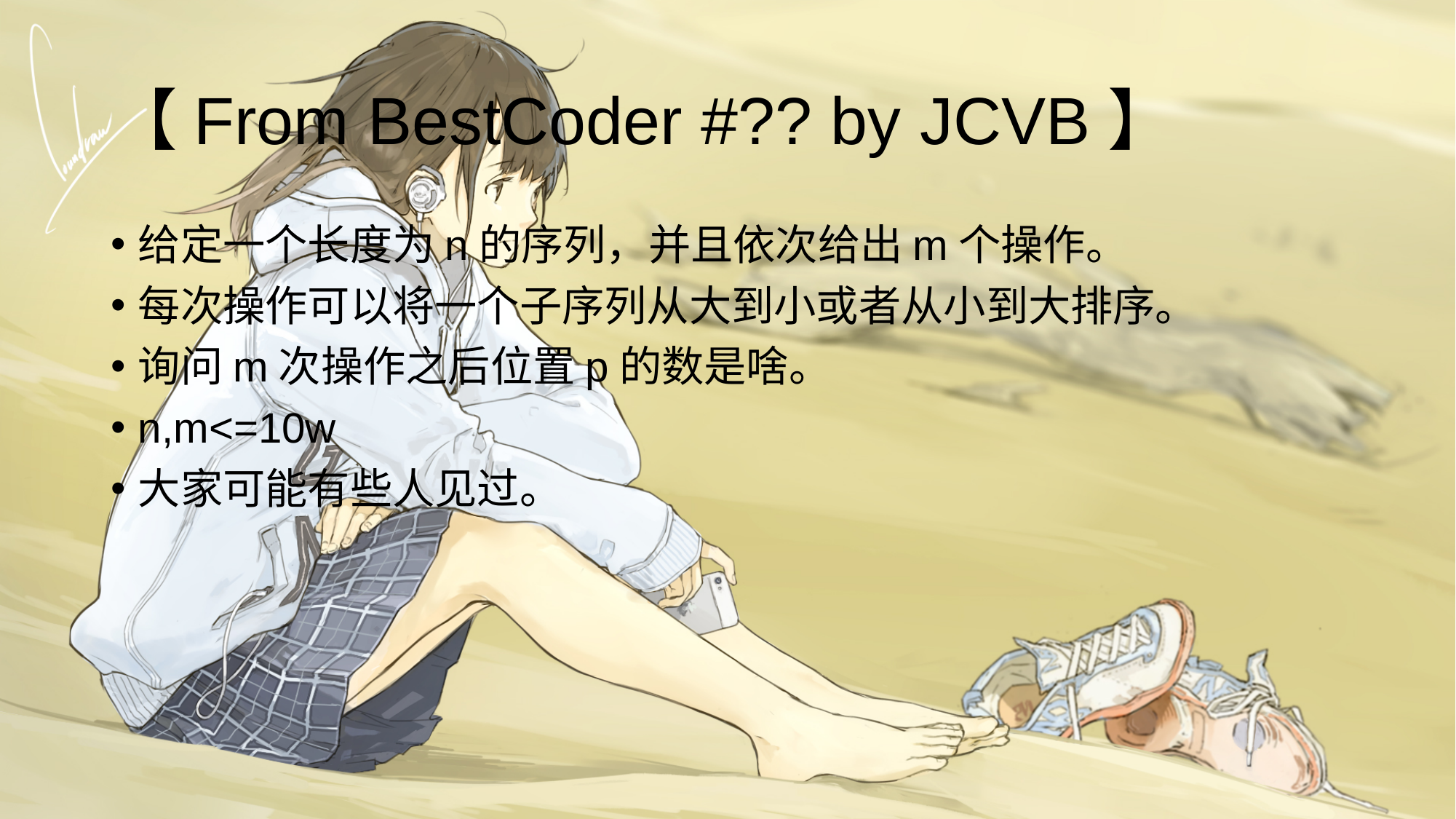

# 【From BestCoder #?? by JCVB】
给定一个长度为n的序列，并且依次给出m个操作。
每次操作可以将一个子序列从大到小或者从小到大排序。
询问m次操作之后位置p的数是啥。
n,m<=10w
大家可能有些人见过。